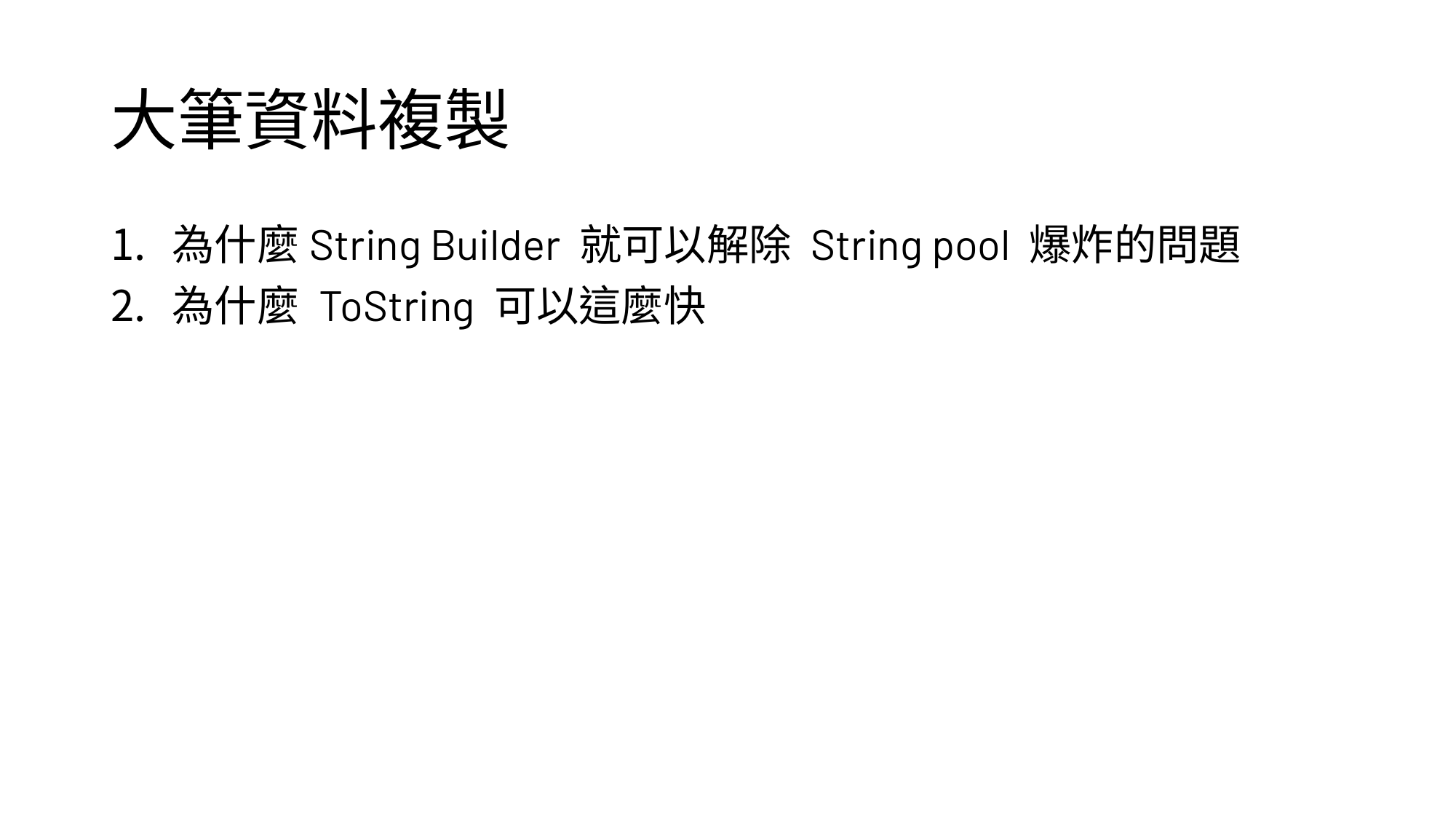

# 大筆資料複製
為什麼String Builder 就可以解除 String pool 爆炸的問題
為什麼 ToString 可以這麼快